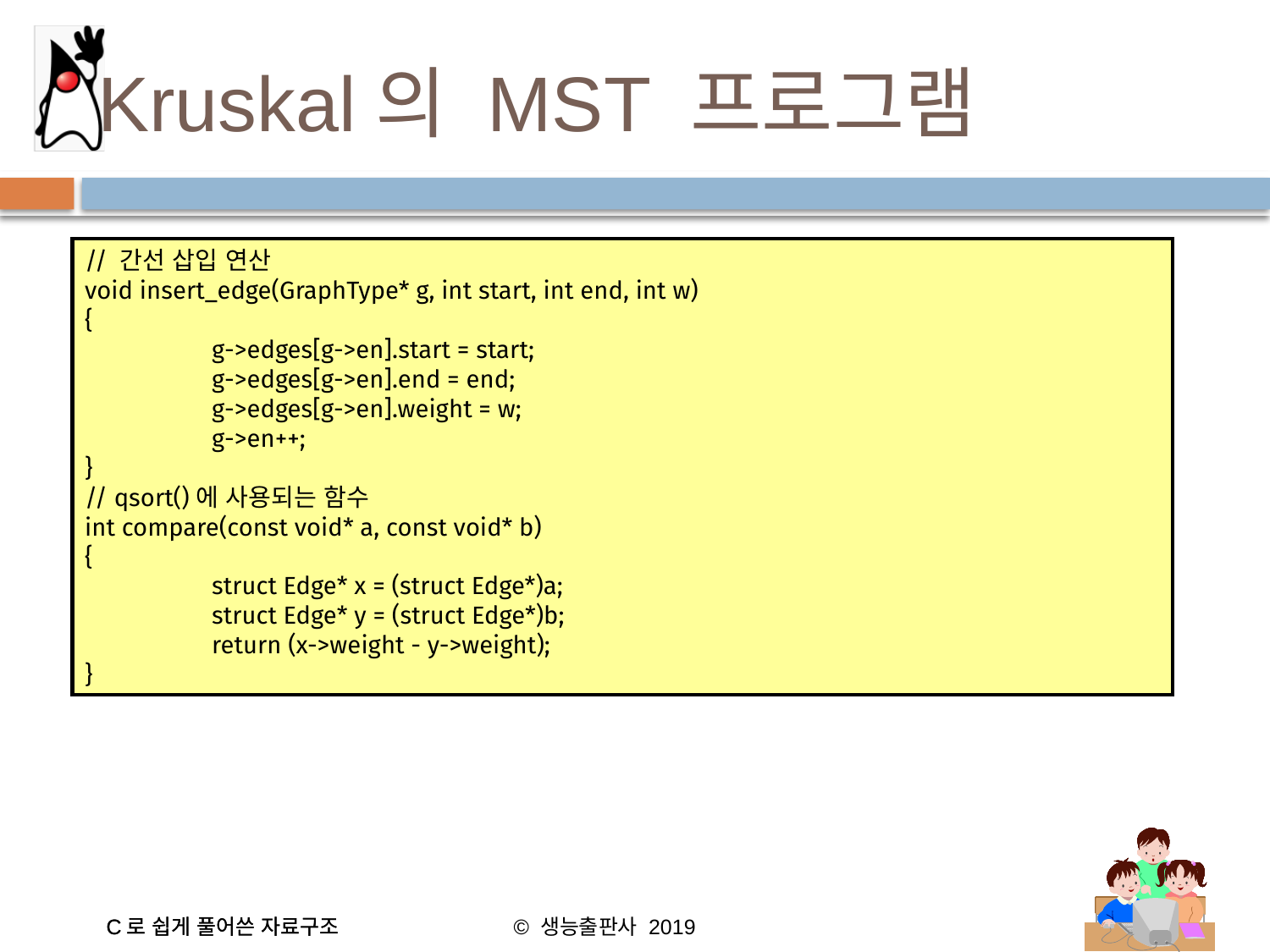

# Kruskal의 MST 프로그램
// 간선 삽입 연산
void insert_edge(GraphType* g, int start, int end, int w)
{
	g->edges[g->en].start = start;
	g->edges[g->en].end = end;
	g->edges[g->en].weight = w;
	g->en++;
}
// qsort()에 사용되는 함수
int compare(const void* a, const void* b)
{
	struct Edge* x = (struct Edge*)a;
	struct Edge* y = (struct Edge*)b;
	return (x->weight - y->weight);
}